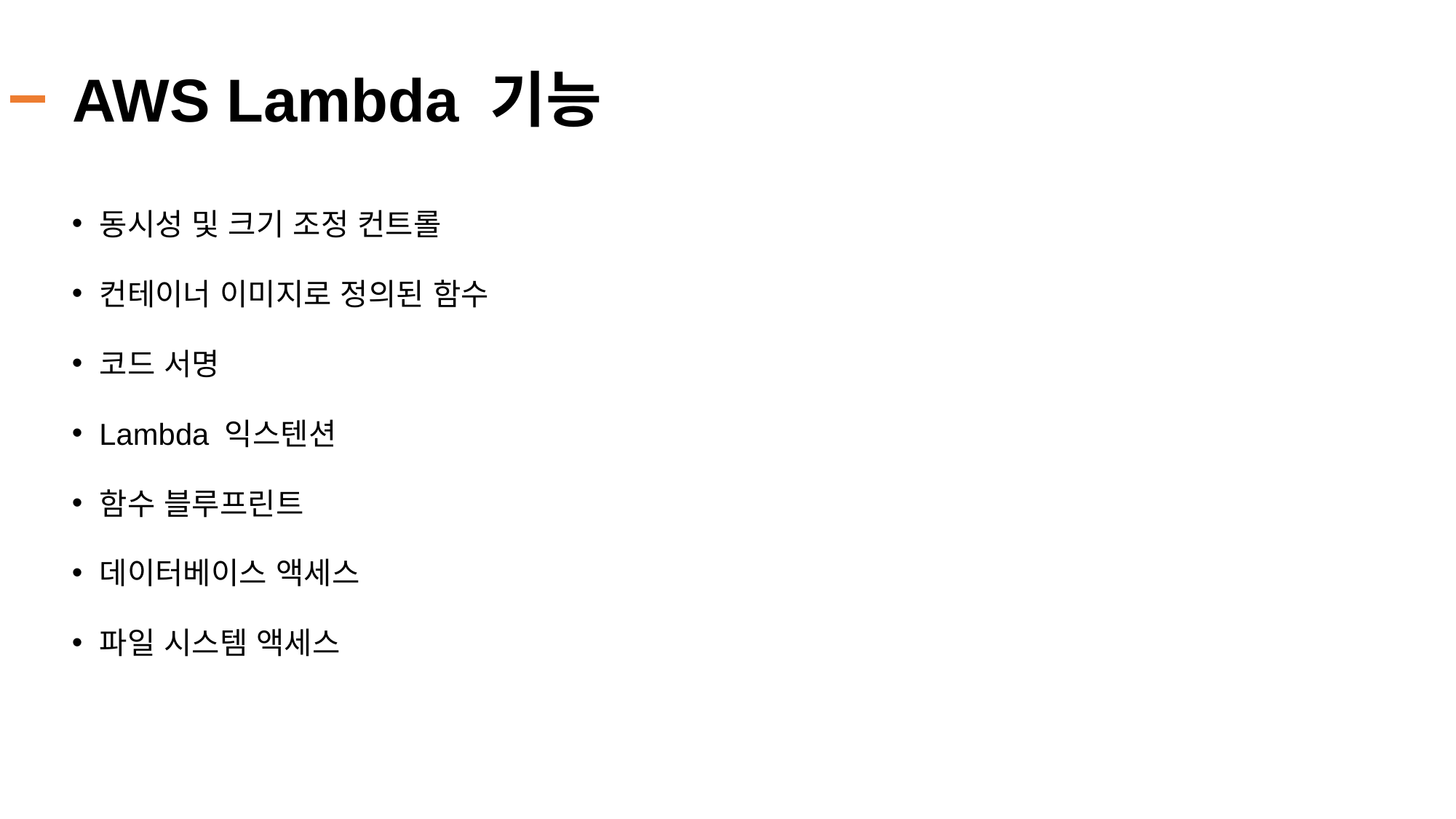

# AWS Lambda 기능

동시성 및 크기 조정 컨트롤
컨테이너 이미지로 정의된 함수
코드 서명
Lambda 익스텐션
함수 블루프린트
데이터베이스 액세스
파일 시스템 액세스